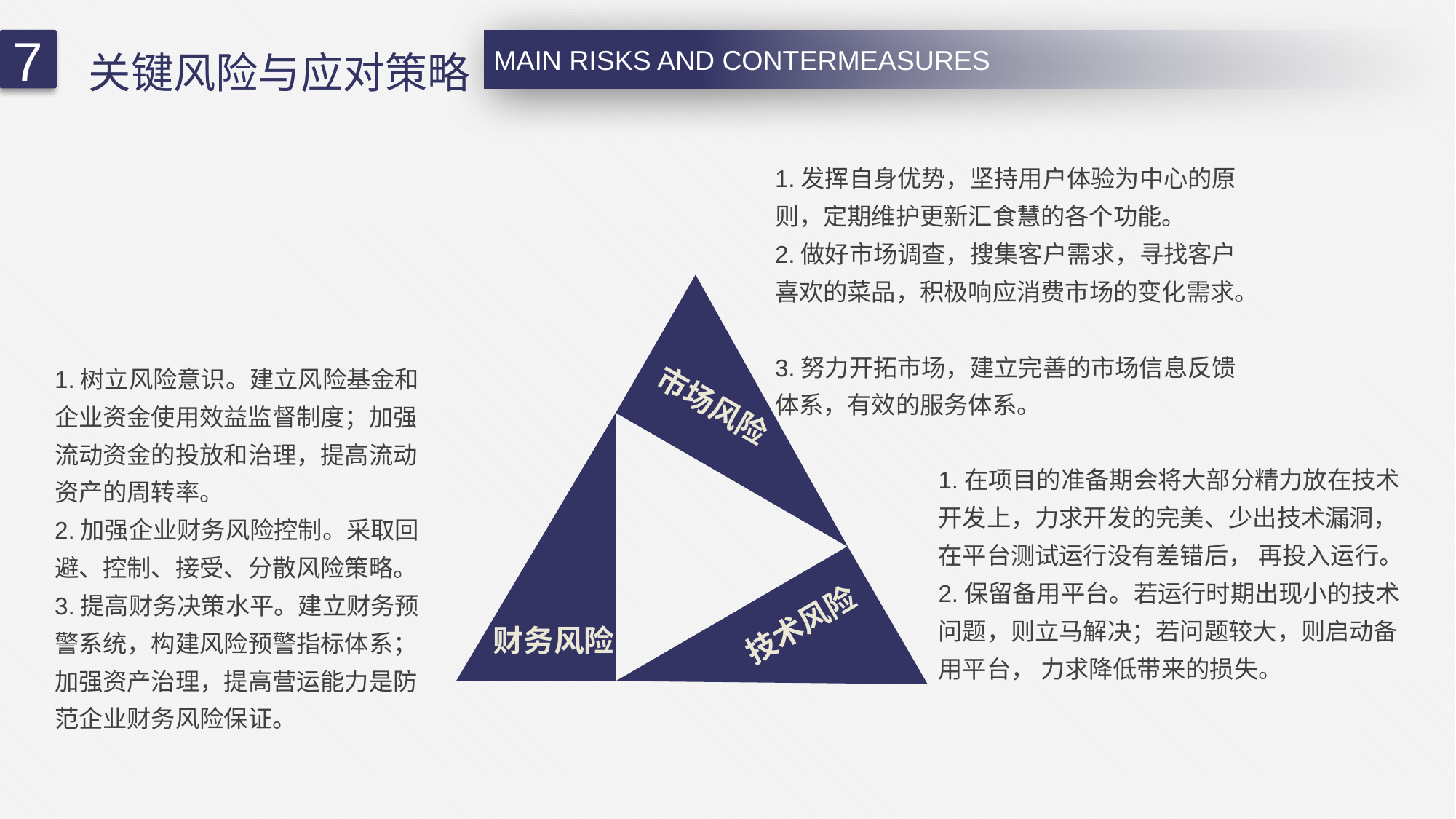

关键风险与应对策略
7

MAIN RISKS AND CONTERMEASURES
1.发挥自身优势，坚持用户体验为中心的原则，定期维护更新汇食慧的各个功能。
2.做好市场调查，搜集客户需求，寻找客户喜欢的菜品，积极响应消费市场的变化需求。
3.努力开拓市场，建立完善的市场信息反馈体系，有效的服务体系。

1.树立风险意识。建立风险基金和企业资金使用效益监督制度；加强流动资金的投放和治理，提高流动资产的周转率。
2.加强企业财务风险控制。采取回避、控制、接受、分散风险策略。
3.提高财务决策水平。建立财务预警系统，构建风险预警指标体系；加强资产治理，提高营运能力是防范企业财务风险保证。
市场风险
1.在项目的准备期会将大部分精力放在技术开发上，力求开发的完美、少出技术漏洞，在平台测试运行没有差错后， 再投入运行。
2.保留备用平台。若运行时期出现小的技术问题，则立马解决；若问题较大，则启动备用平台， 力求降低带来的损失。

技术风险

财务风险